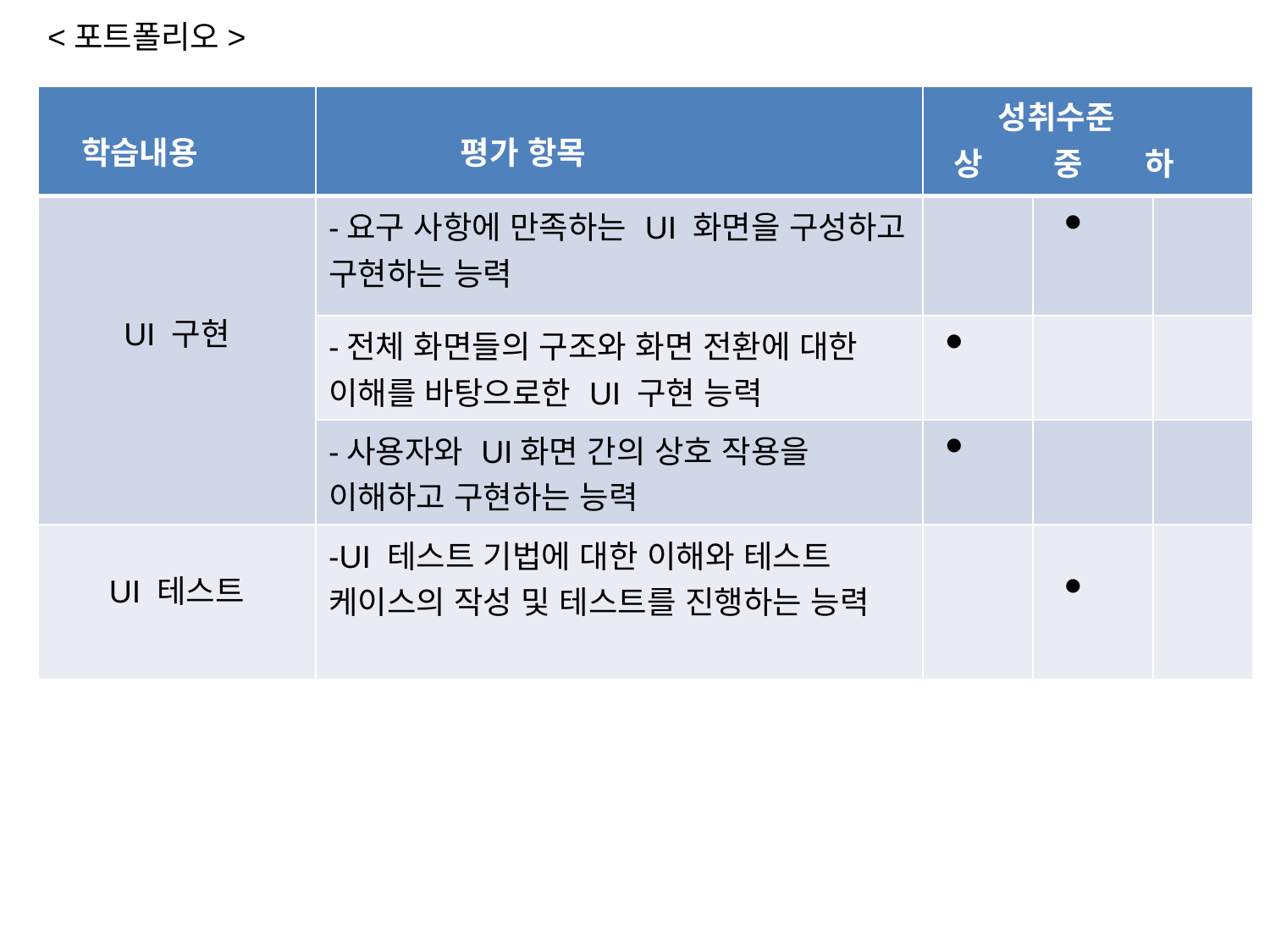

<포트폴리오>
| 학습내용 | 평가 항목 | 성취수준 상 중 하 |  |  |
| --- | --- | --- | --- | --- |
| UI 구현 | -요구 사항에 만족하는 UI 화면을 구성하고 구현하는 능력 |  | ● |  |
|  | -전체 화면들의 구조와 화면 전환에 대한 이해를 바탕으로한 UI 구현 능력 | ● |  |  |
|  | -사용자와 UI화면 간의 상호 작용을 이해하고 구현하는 능력 | ● |  |  |
| UI 테스트 | -UI 테스트 기법에 대한 이해와 테스트 케이스의 작성 및 테스트를 진행하는 능력 |  | ● |  |